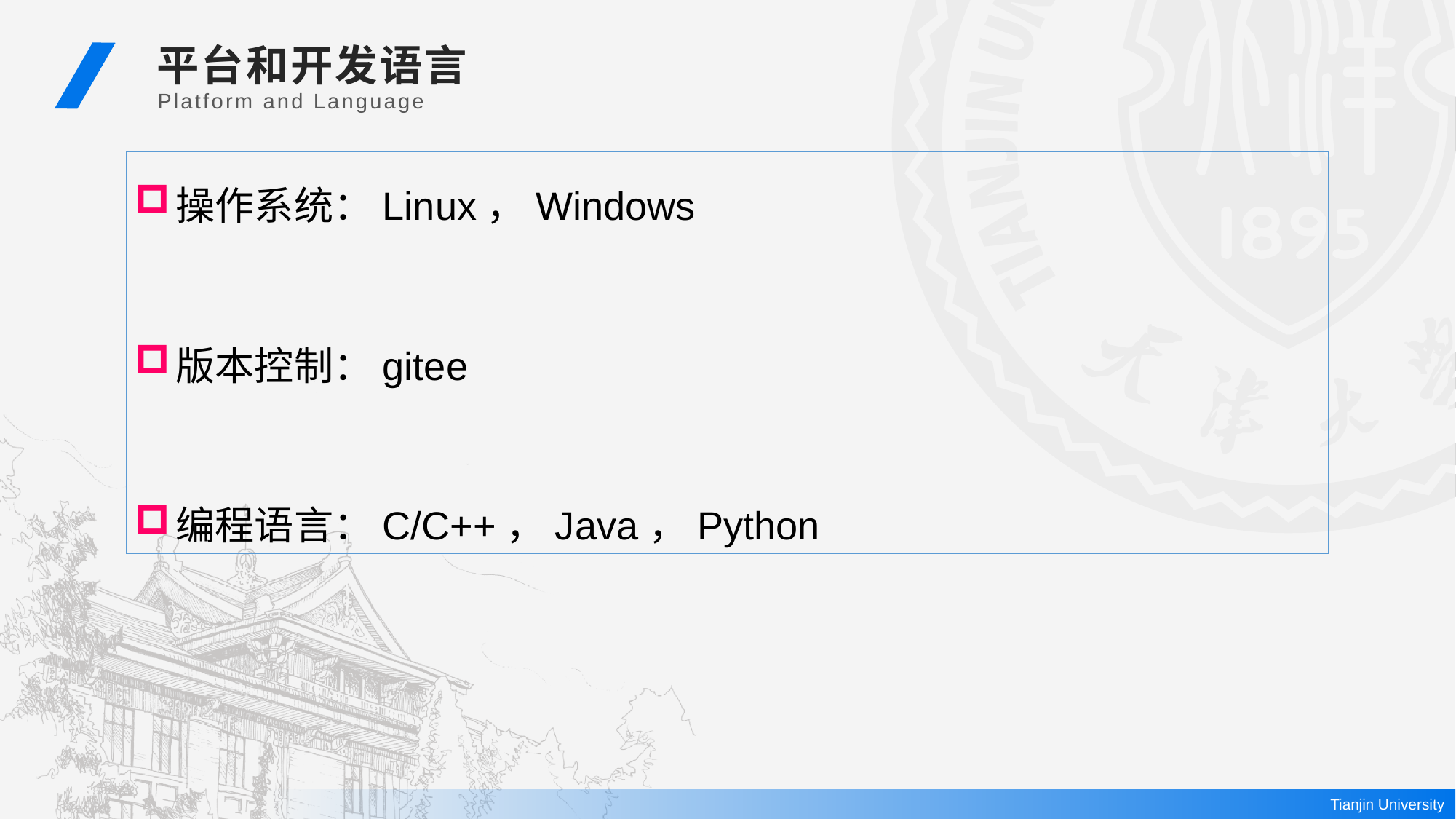

平台和开发语言
   Platform and Language
操作系统：Linux，Windows

版本控制：gitee

编程语言：C/C++，Java，Python